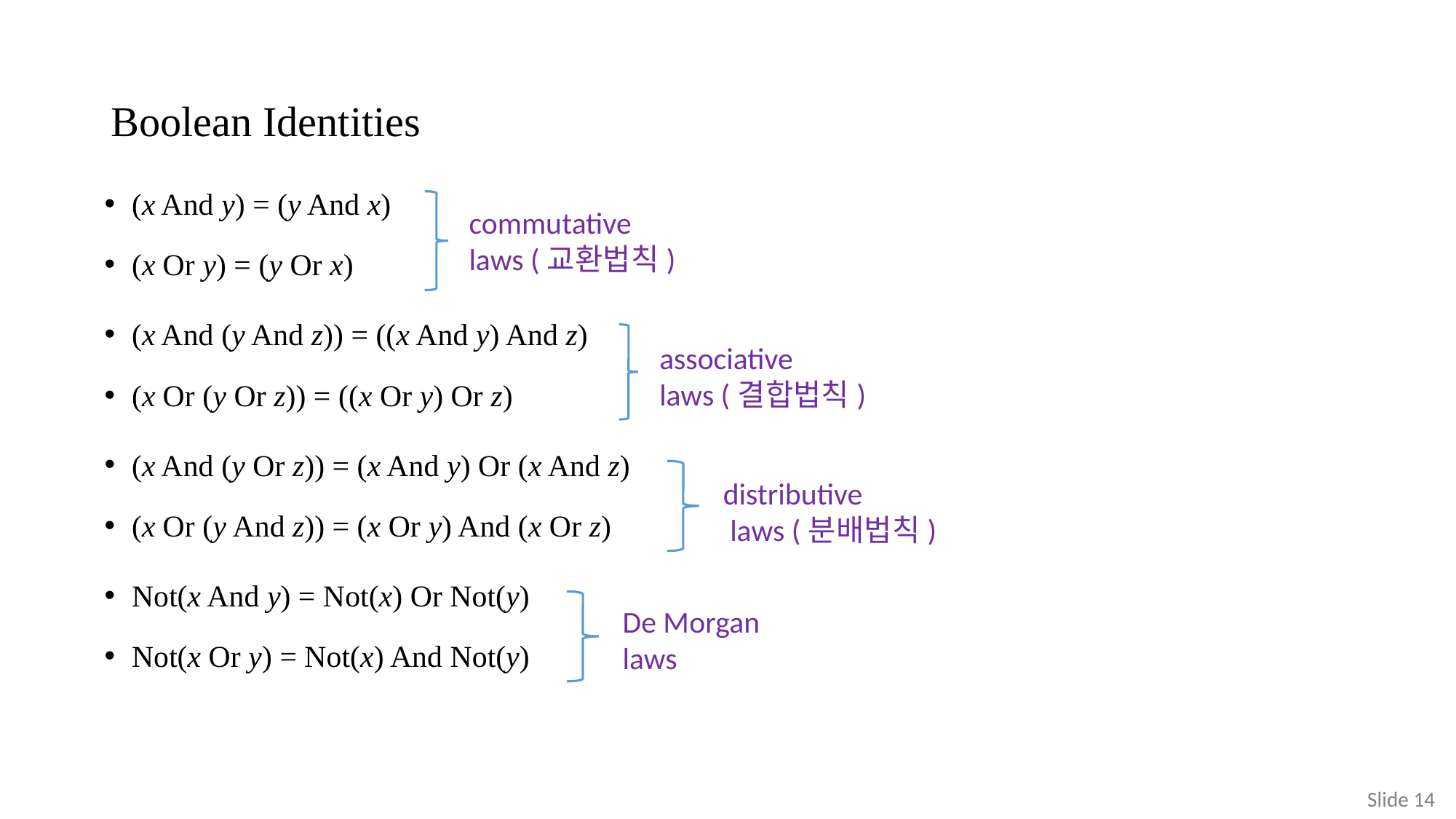

# Boolean Identities
(x And y) = (y And x)
(x Or y) = (y Or x)
(x And (y And z)) = ((x And y) And z)
(x Or (y Or z)) = ((x Or y) Or z)
(x And (y Or z)) = (x And y) Or (x And z)
(x Or (y And z)) = (x Or y) And (x Or z)
Not(x And y) = Not(x) Or Not(y)
Not(x Or y) = Not(x) And Not(y)

commutative
laws (교환법칙)

associative
laws (결합법칙)

distributive
 laws (분배법칙)

De Morgan
laws